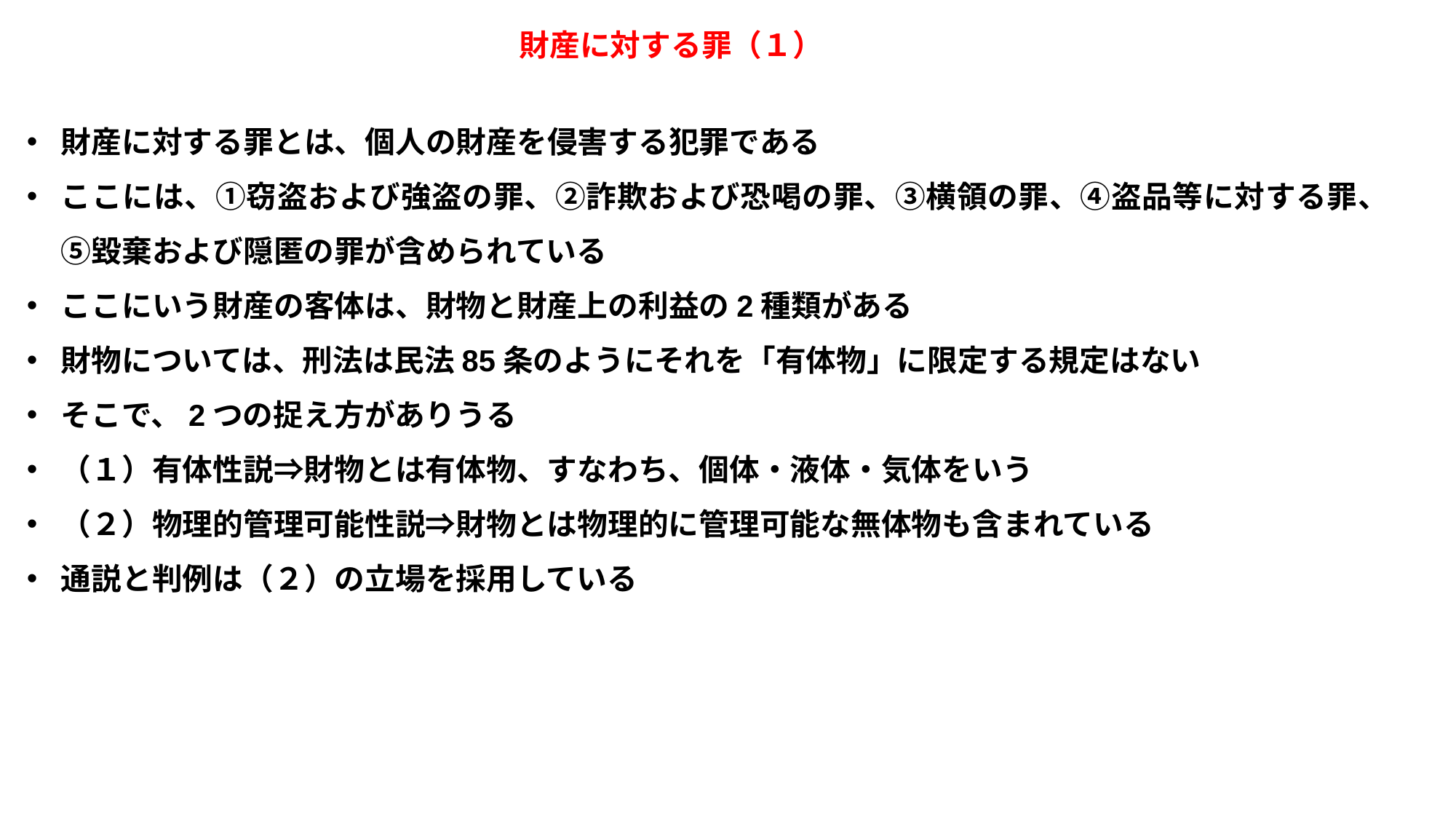

財産に対する罪（１）
財産に対する罪とは、個人の財産を侵害する犯罪である
ここには、①窃盗および強盗の罪、②詐欺および恐喝の罪、③横領の罪、④盗品等に対する罪、⑤毀棄および隠匿の罪が含められている
ここにいう財産の客体は、財物と財産上の利益の2種類がある
財物については、刑法は民法85条のようにそれを「有体物」に限定する規定はない
そこで、2つの捉え方がありうる
（１）有体性説⇒財物とは有体物、すなわち、個体・液体・気体をいう
（２）物理的管理可能性説⇒財物とは物理的に管理可能な無体物も含まれている
通説と判例は（２）の立場を採用している